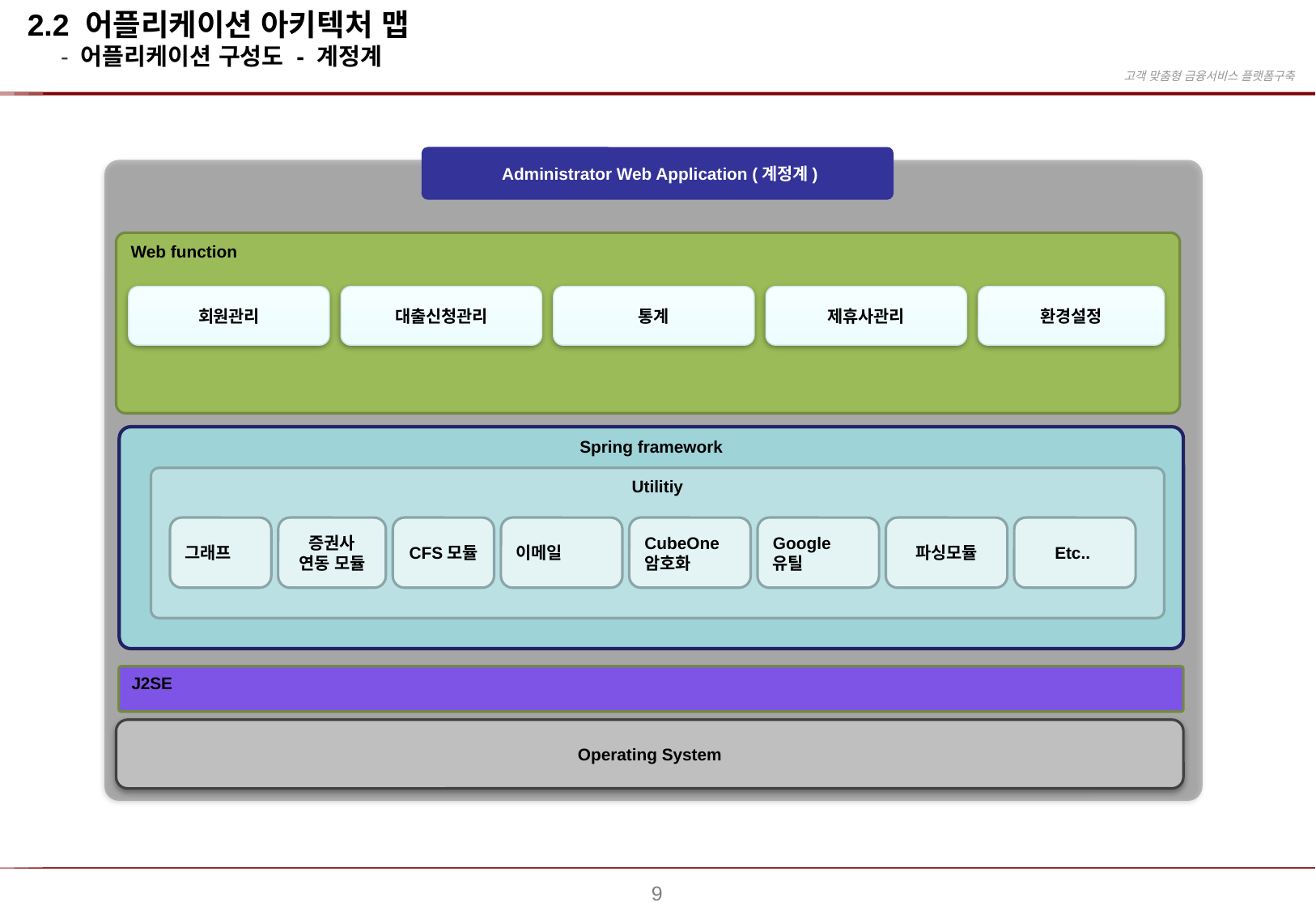

2.2 어플리케이션 아키텍처 맵
     - 어플리케이션 구성도 - 계정계

 Administrator Web Application (계정계)

Web function
회원관리
대출신청관리
통계
제휴사관리
환경설정
Spring framework
Utilitiy
그래프
증권사 연동 모듈
CFS모듈
이메일
CubeOne
암호화
Google유틸
파싱모듈
Etc..
J2SE
Operating System